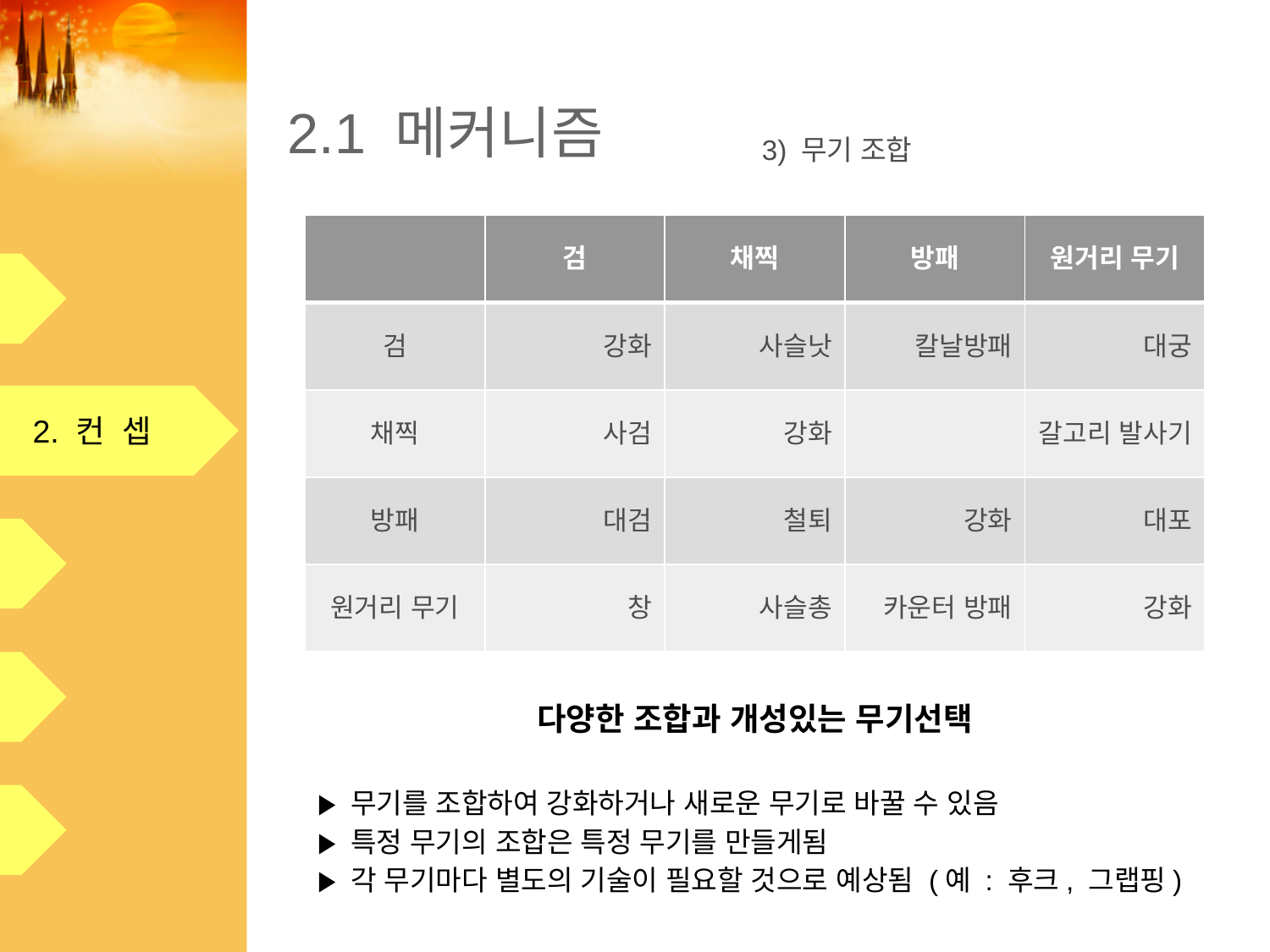

# 2.1 메커니즘
3) 무기 조합
|  | 검 | 채찍 | 방패 | 원거리 무기 |
| --- | --- | --- | --- | --- |
| 검 | 강화 | 사슬낫 | 칼날방패 | 대궁 |
| 채찍 | 사검 | 강화 |  | 갈고리 발사기 |
| 방패 | 대검 | 철퇴 | 강화 | 대포 |
| 원거리 무기 | 창 | 사슬총 | 카운터 방패 | 강화 |
1. 배  경
2. 컨  셉
3. 기  획
4. 플레이
다양한 조합과 개성있는 무기선택
▶ 무기를 조합하여 강화하거나 새로운 무기로 바꿀 수 있음
▶ 특정 무기의 조합은 특정 무기를 만들게됨
▶ 각 무기마다 별도의 기술이 필요할 것으로 예상됨 (예 : 후크, 그랩핑)
5. 기  타